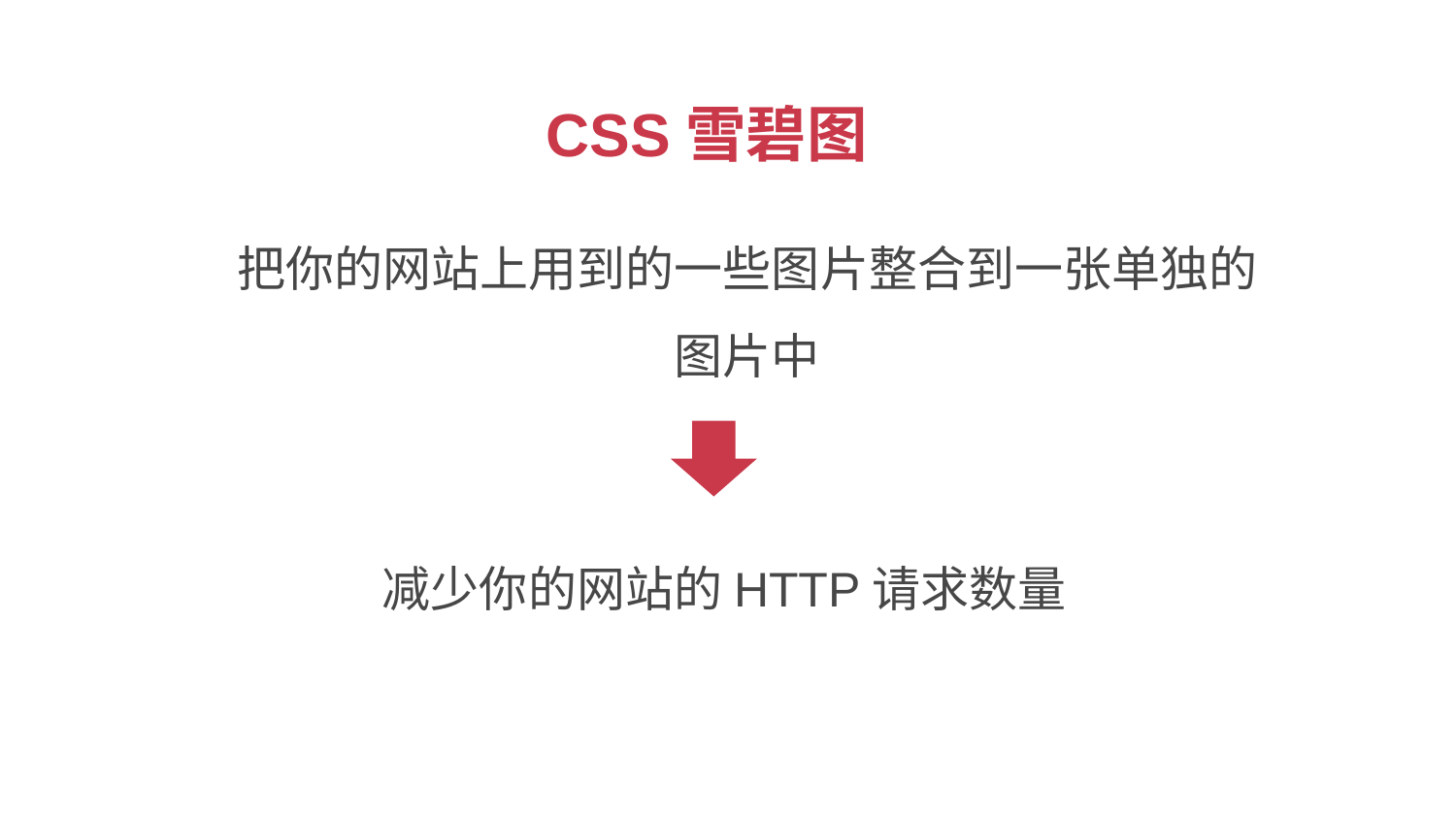

CSS雪碧图
把你的网站上用到的一些图片整合到一张单独的图片中

减少你的网站的HTTP请求数量